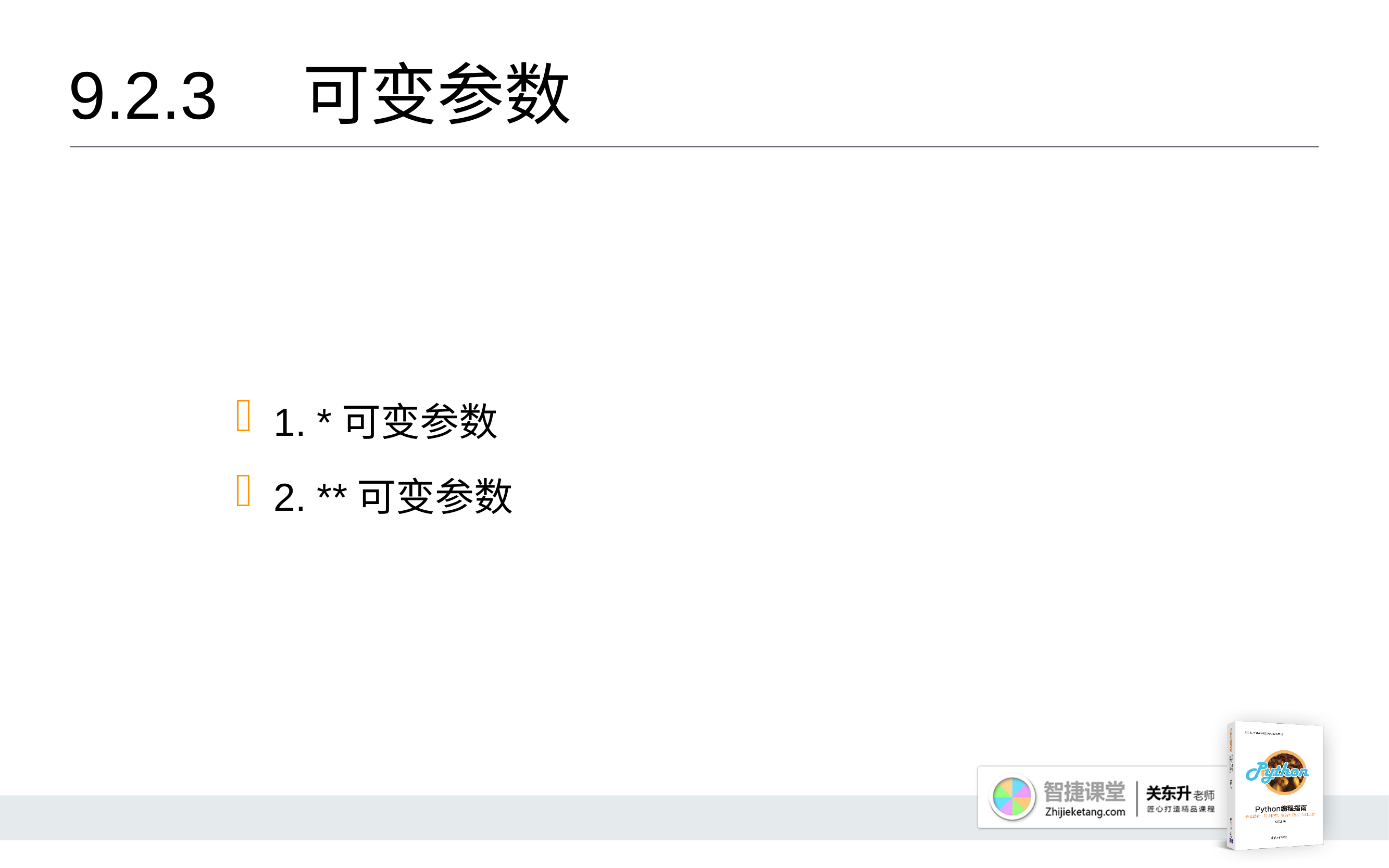

# 9.2.3 	可变参数
1. *可变参数
2. **可变参数